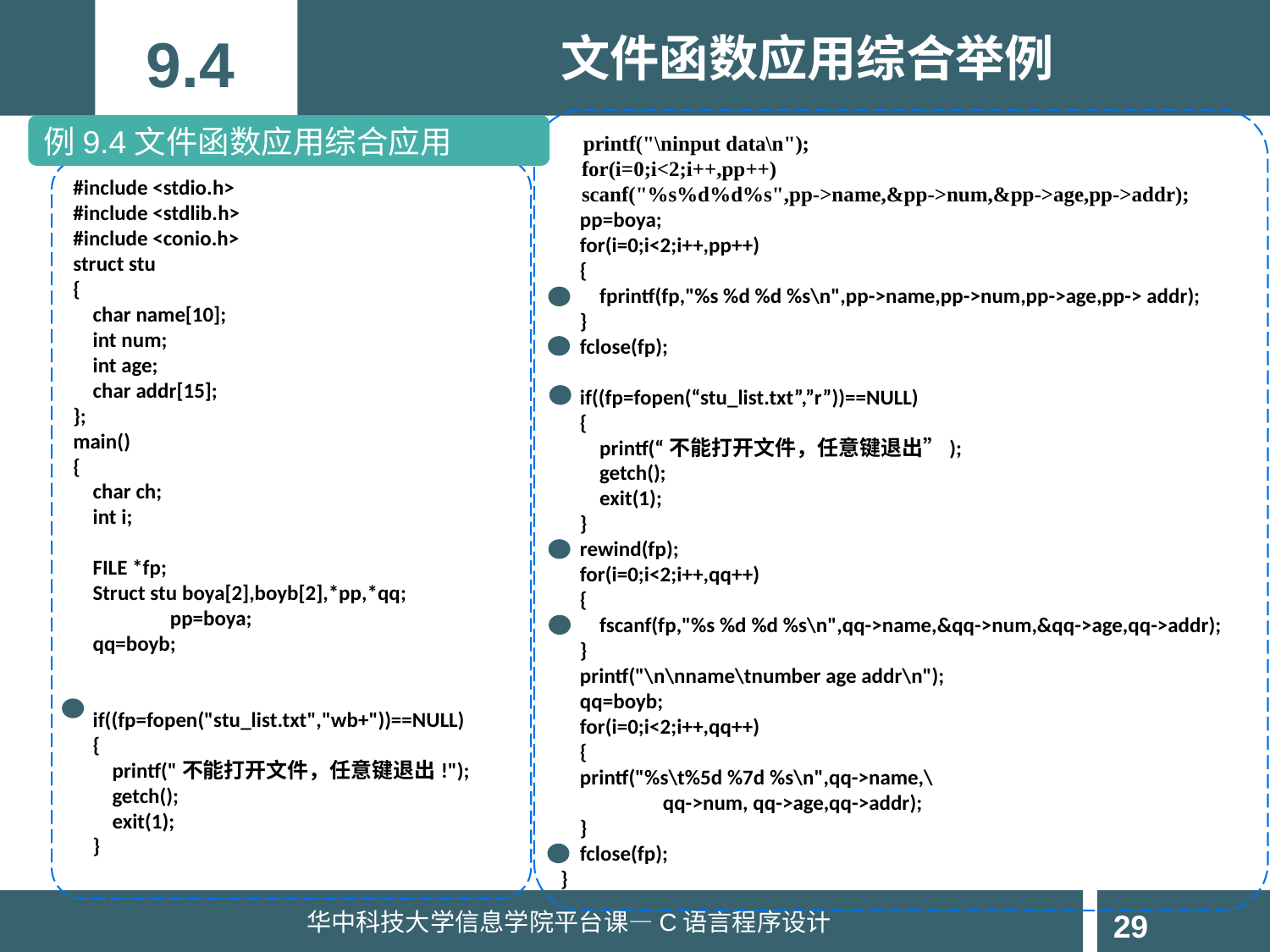

9.4
文件函数应用综合举例
     printf("\ninput data\n");
    for(i=0;i<2;i++,pp++)
    scanf("%s%d%d%s",pp->name,&pp->num,&pp->age,pp->addr);
    pp=boya;
    for(i=0;i<2;i++,pp++)
    {
        fprintf(fp,"%s %d %d %s\n",pp->name,pp->num,pp->age,pp-> addr);
    }关闭文件，保证缓冲区的信息写入到文件中
    fclose(fp);
    //再次以只读形式打开文件
    if((fp=fopen(“stu_list.txt”,”r”))==NULL)
    {
        printf(“不能打开文件，任意键退出”);
        getch();
        exit(1);
    }把文件内部位置出两个学生数据后，在屏幕上显示
    rewind(fp);
    for(i=0;i<2;i++,qq++)
    {
        fscanf(fp,"%s %d %d %s\n",qq->name,&qq->num,&qq->age,qq->addr);
    }
    printf("\n\nname\tnumber age addr\n");
    qq=boyb;
    for(i=0;i<2;i++,qq++)
    {
    printf("%s\t%5d %7d %s\n",qq->name,\
                     qq->num, qq->age,qq->addr);
    }
    fclose(fp);
}
例9.4文件函数应用综合应用
#include <stdio.h>
#include <stdlib.h>
#include <conio.h>
struct stu
{
    char name[10];
    int num;
    int age;
    char addr[15];
};
main()
{
    char ch;
    int i;

    FILE *fp;
    Struct stu boya[2],boyb[2],*pp,*qq;pp指向boya，qqpp=boya;
    qq=boyb;
    //以读/写方式打开二进制文件“stu_list.txt”
    if((fp=fopen("stu_list.txt","wb+"))==NULL)
    {
        printf("不能打开文件，任意键退出!");
        getch();
        exit(1);
    }
    //输入两个学生数据